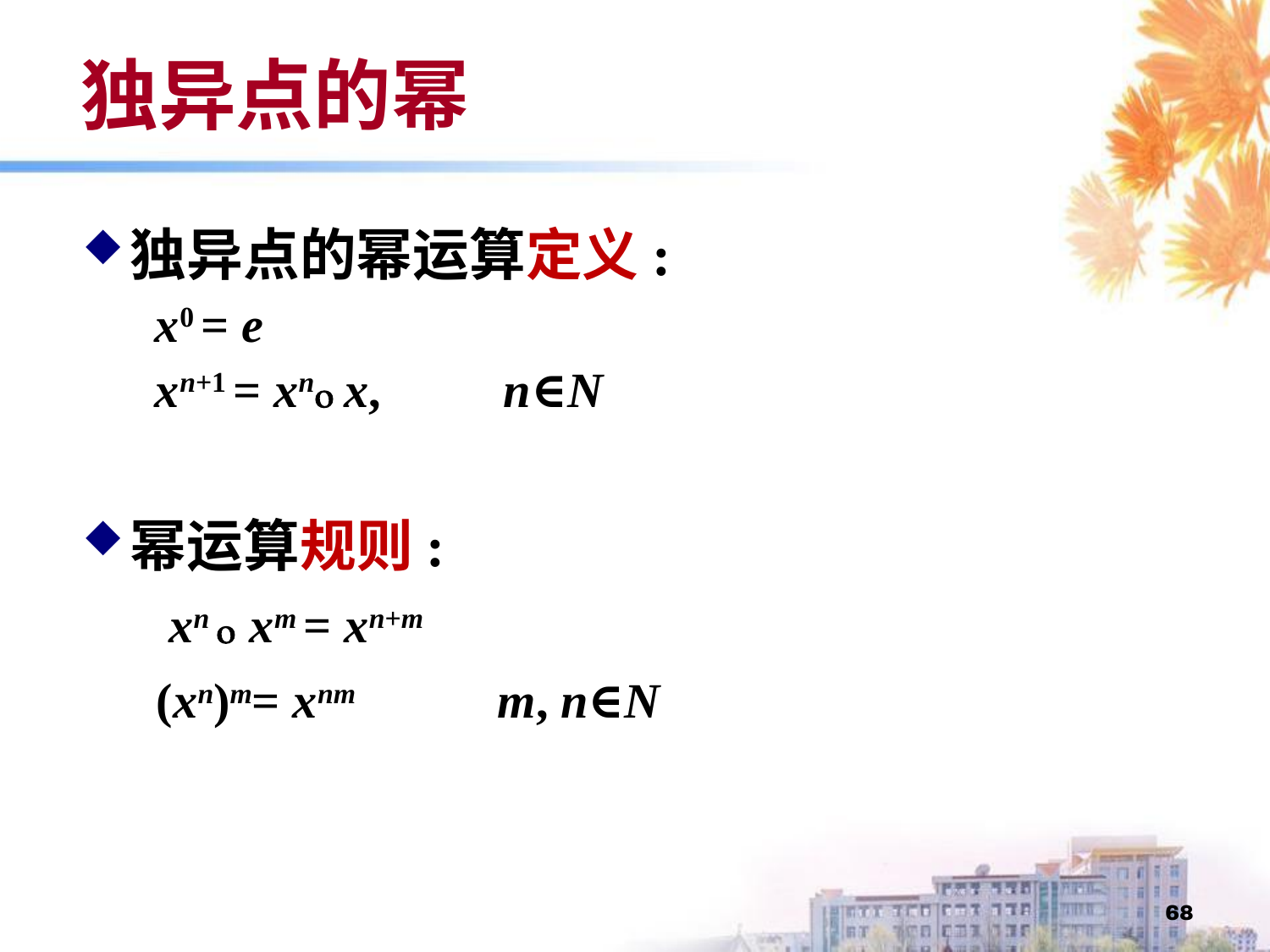

# 独异点的幂
独异点的幂运算定义:
  x0 = e
  xn+1 = xnο x,          n∈N

幂运算规则:
       xn ο xm = xn+m
      (xn)m= xnm            m, n∈N

68